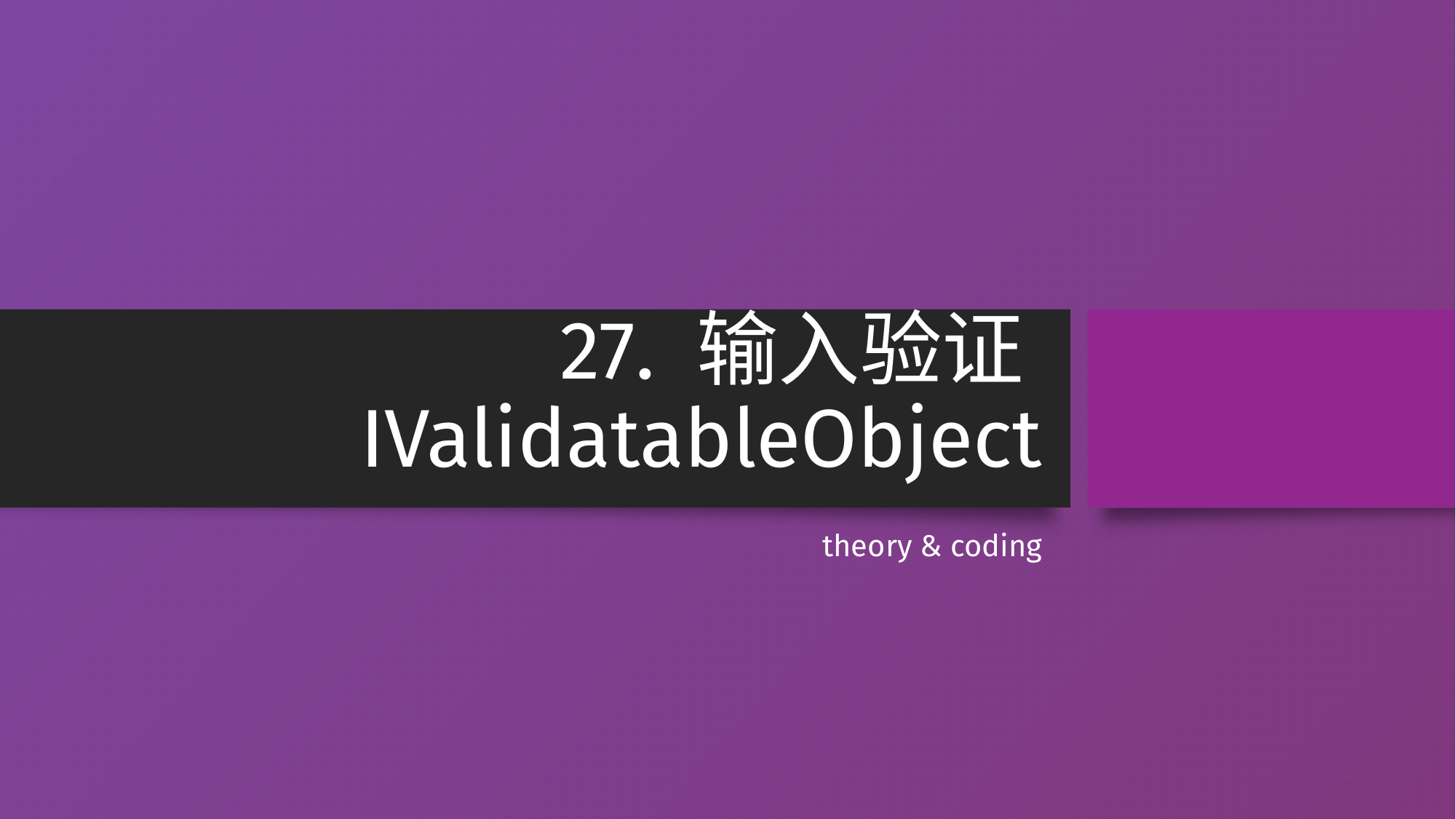

# 27. 输入验证 IValidatableObject
theory & coding